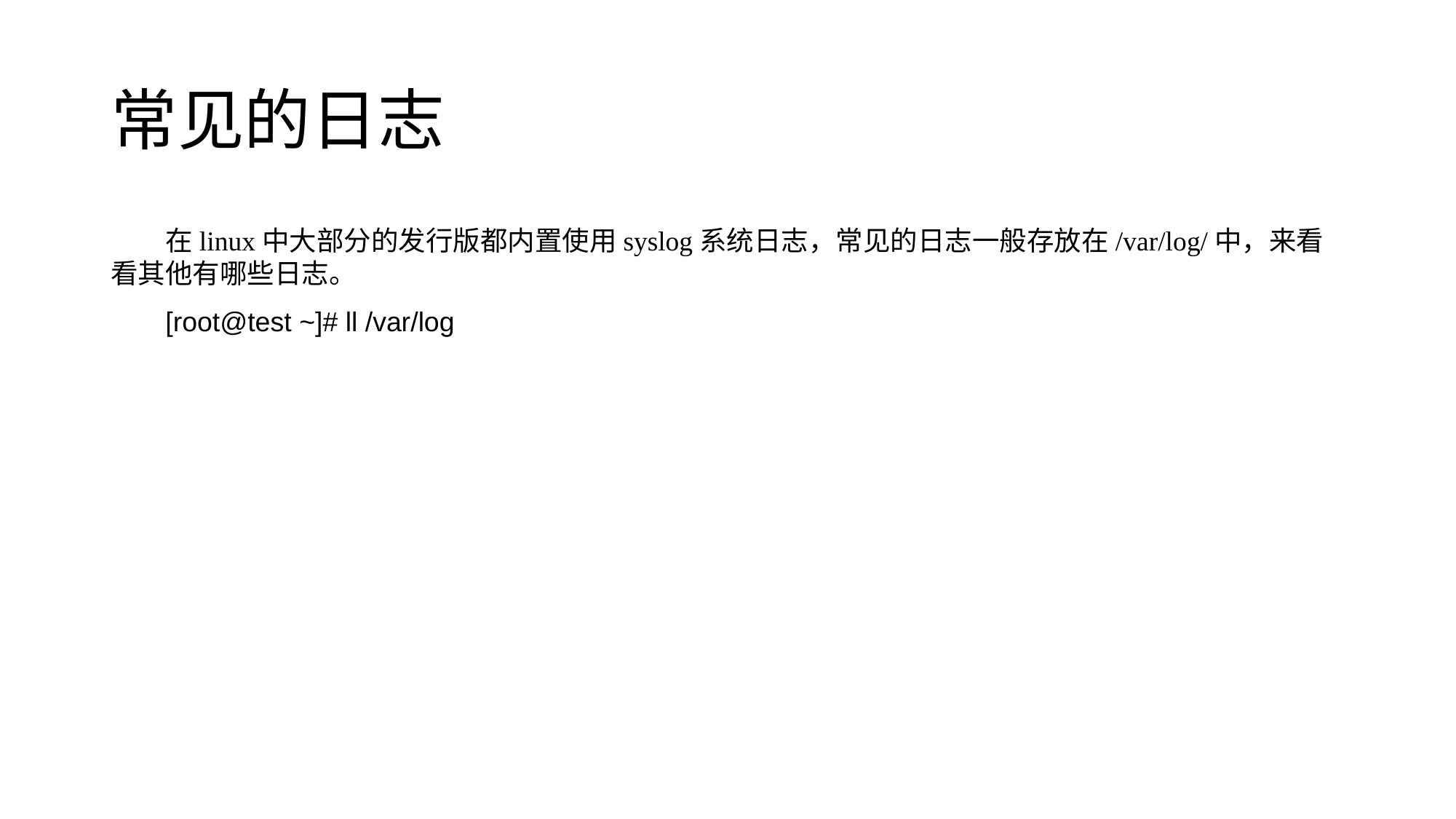

# 常见的日志
在linux中大部分的发行版都内置使用syslog系统日志，常见的日志一般存放在/var/log/中，来看看其他有哪些日志。
[root@test ~]# ll /var/log